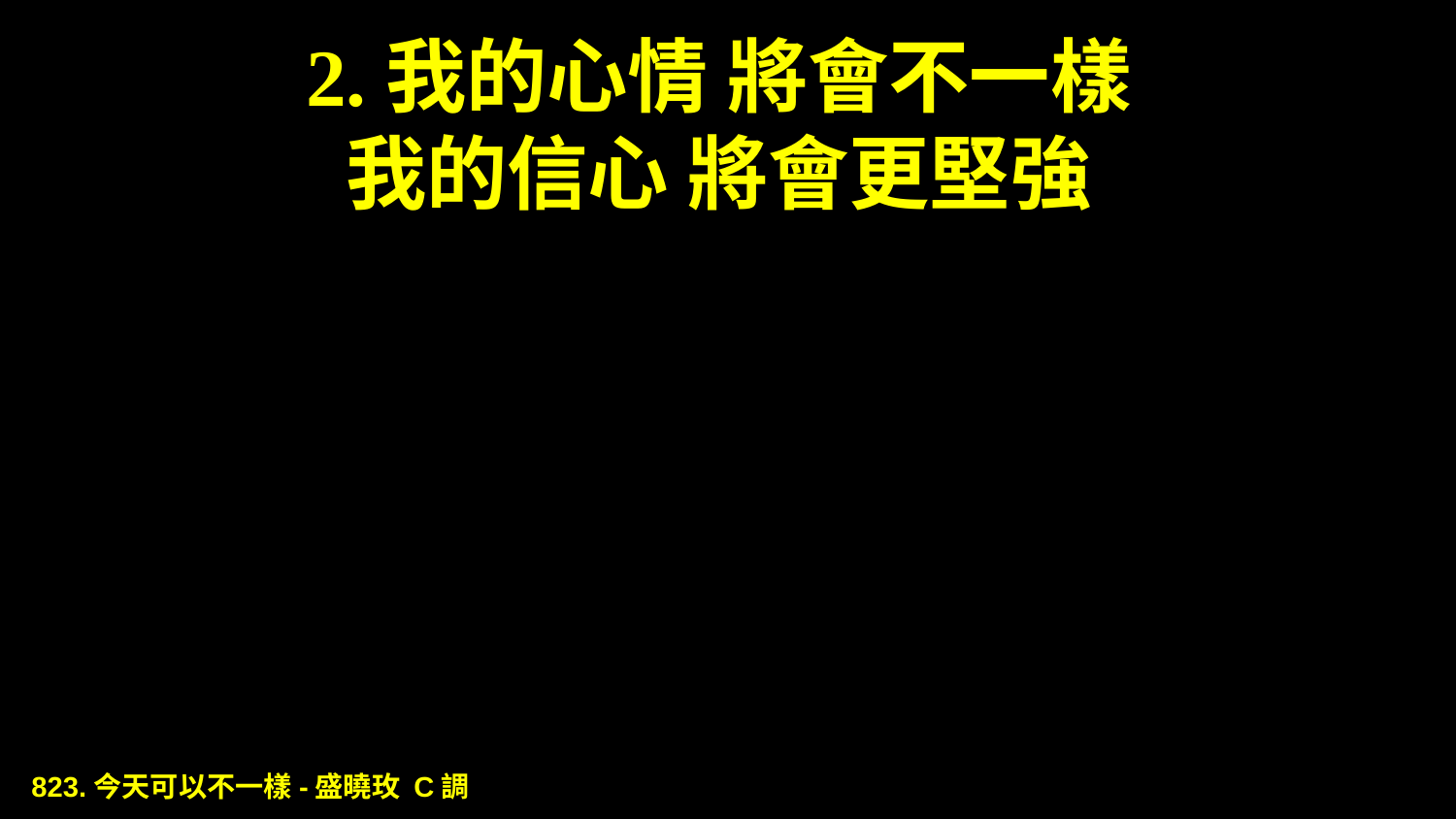

# 2.我的心情 將會不一樣 我的信心 將會更堅強
823.今天可以不一樣-盛曉玫 C調